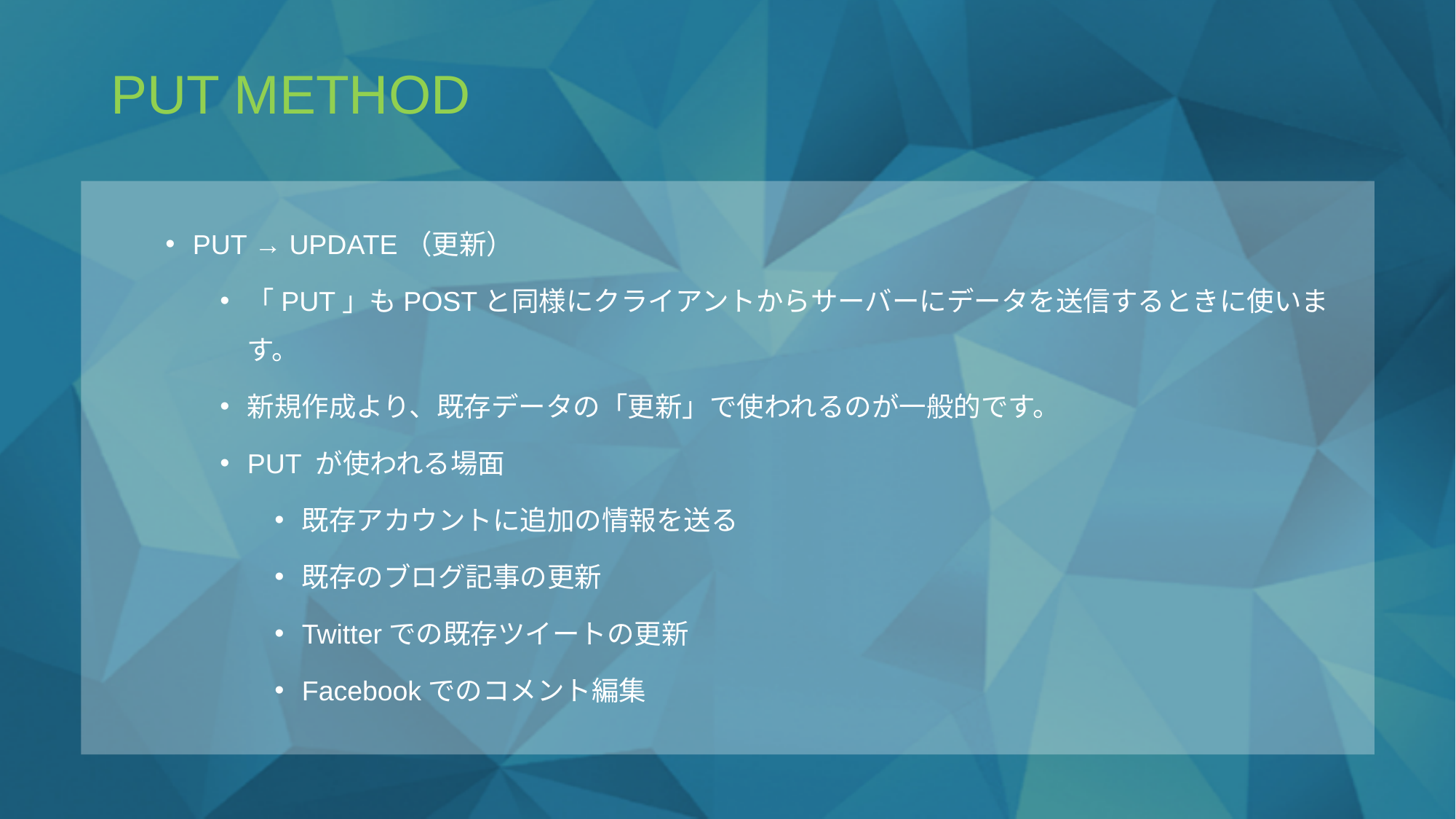

# PUT METHOD
PUT → UPDATE（更新）
「PUT」もPOSTと同様にクライアントからサーバーにデータを送信するときに使います。
新規作成より、既存データの「更新」で使われるのが一般的です。
PUT が使われる場面
既存アカウントに追加の情報を送る
既存のブログ記事の更新
Twitterでの既存ツイートの更新
Facebookでのコメント編集